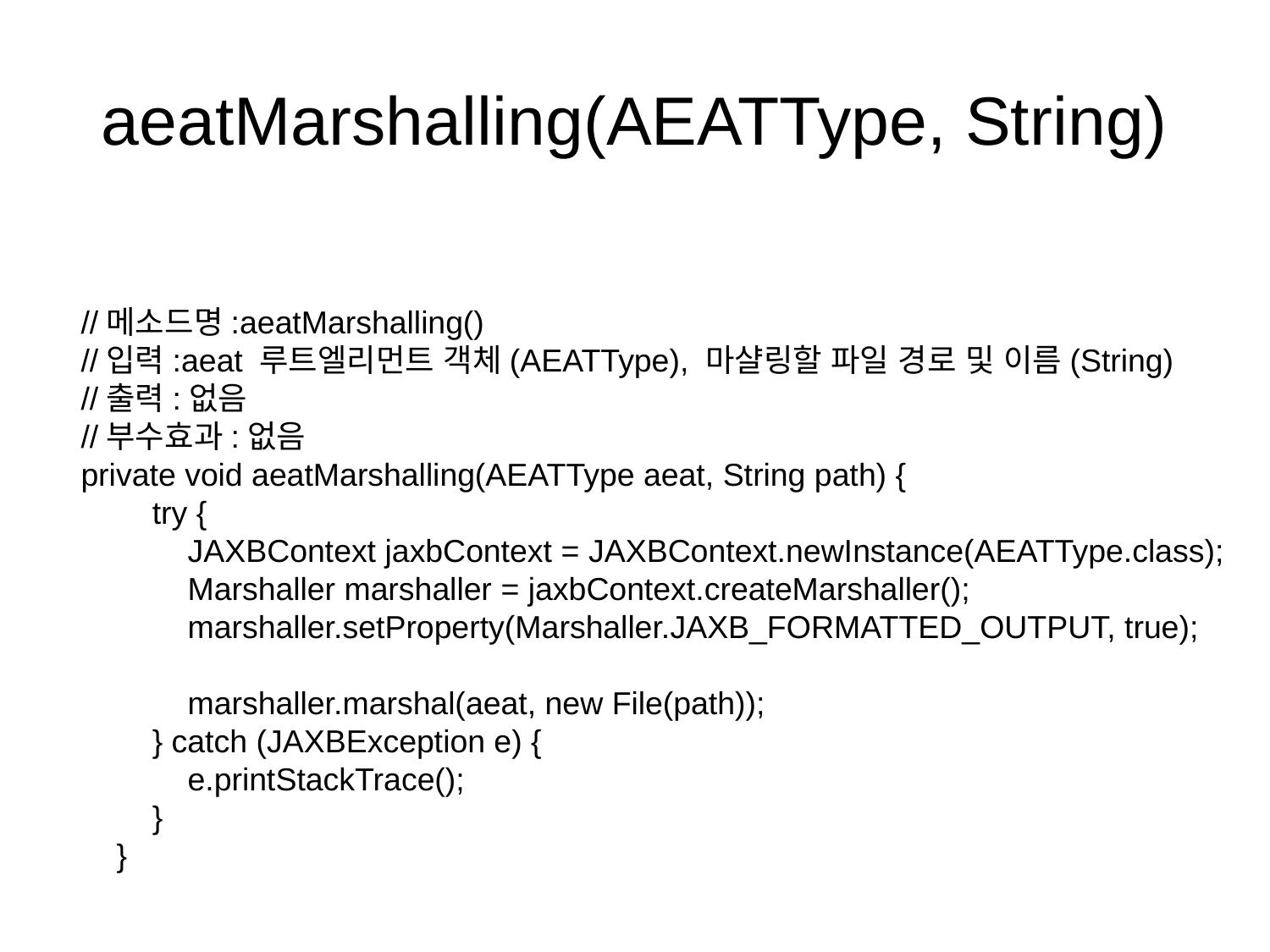

# aeatMarshalling(AEATType, String)
//메소드명:aeatMarshalling()
//입력:aeat 루트엘리먼트 객체(AEATType), 마샬링할 파일 경로 및 이름(String)
//출력:없음
//부수효과:없음
private void aeatMarshalling(AEATType aeat, String path) {
        try {
            JAXBContext jaxbContext = JAXBContext.newInstance(AEATType.class);
            Marshaller marshaller = jaxbContext.createMarshaller();
            marshaller.setProperty(Marshaller.JAXB_FORMATTED_OUTPUT, true);

            marshaller.marshal(aeat, new File(path));
        } catch (JAXBException e) {
            e.printStackTrace();
        }
    }